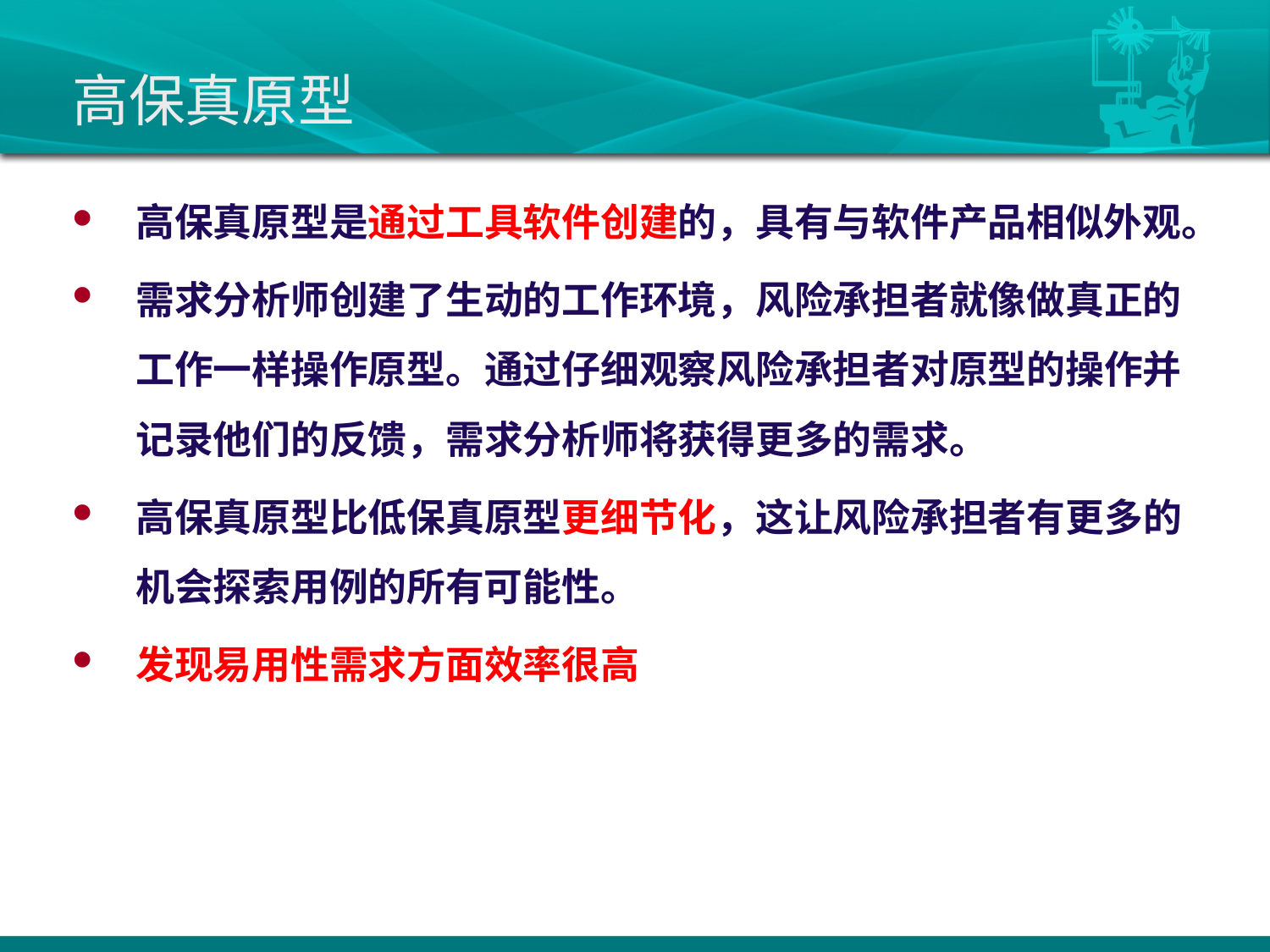

# 高保真原型
高保真原型是通过工具软件创建的，具有与软件产品相似外观。
需求分析师创建了生动的工作环境，风险承担者就像做真正的工作一样操作原型。通过仔细观察风险承担者对原型的操作并记录他们的反馈，需求分析师将获得更多的需求。
高保真原型比低保真原型更细节化，这让风险承担者有更多的机会探索用例的所有可能性。
发现易用性需求方面效率很高